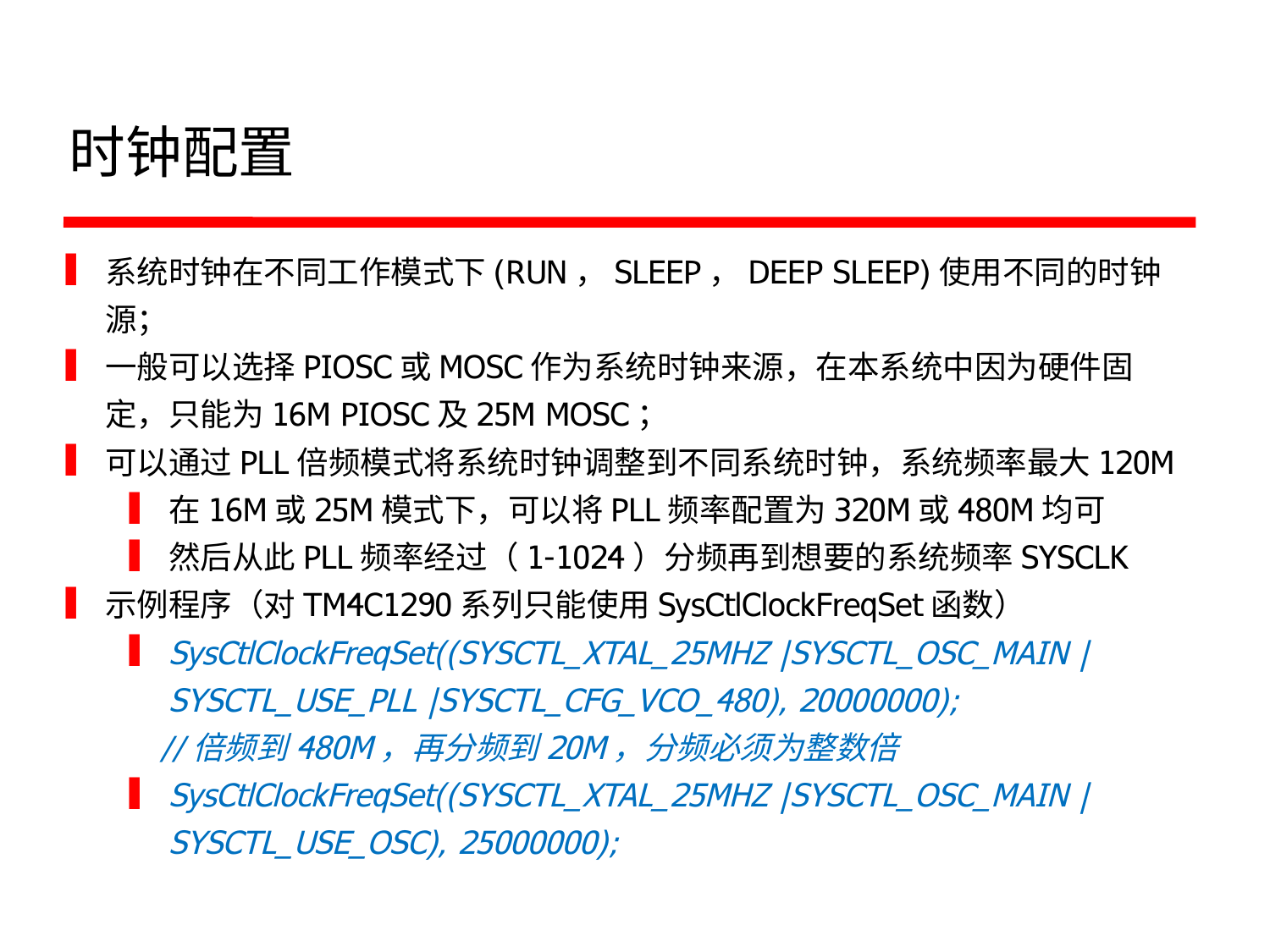

# 时钟配置
系统时钟在不同工作模式下(RUN，SLEEP，DEEP SLEEP)使用不同的时钟源；
一般可以选择PIOSC或MOSC作为系统时钟来源，在本系统中因为硬件固定，只能为16M PIOSC及25M MOSC；
可以通过PLL倍频模式将系统时钟调整到不同系统时钟，系统频率最大120M
在16M或25M模式下，可以将PLL频率配置为320M或480M均可
然后从此PLL频率经过（1-1024）分频再到想要的系统频率SYSCLK
示例程序（对TM4C1290系列只能使用SysCtlClockFreqSet函数）
SysCtlClockFreqSet((SYSCTL_XTAL_25MHZ |SYSCTL_OSC_MAIN |SYSCTL_USE_PLL |SYSCTL_CFG_VCO_480), 20000000);
    //倍频到480M，再分频到20M，分频必须为整数倍
SysCtlClockFreqSet((SYSCTL_XTAL_25MHZ |SYSCTL_OSC_MAIN |SYSCTL_USE_OSC), 25000000);